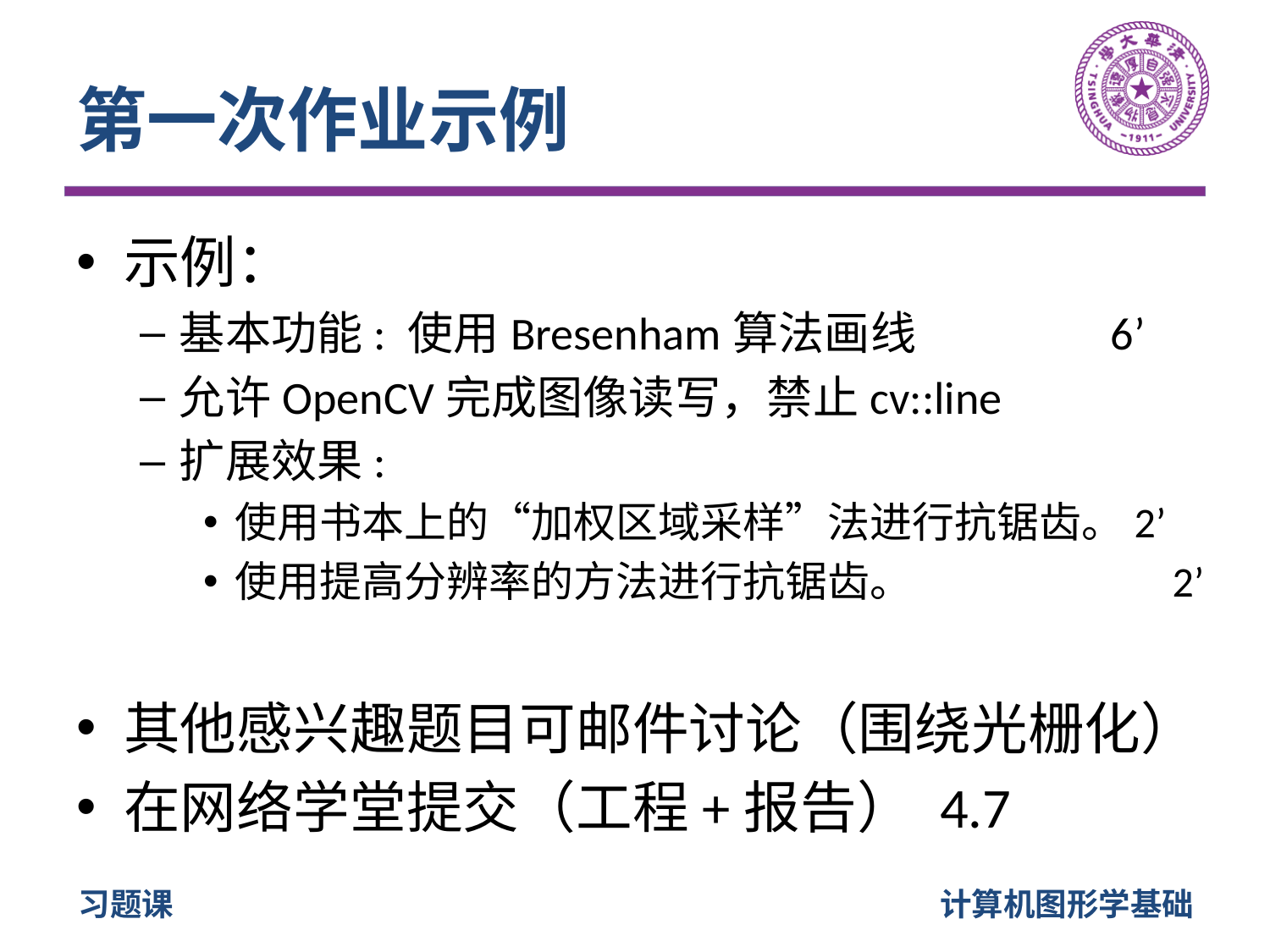

# 第一次作业示例
示例：
基本功能: 使用Bresenham算法画线		   6’
允许OpenCV完成图像读写，禁止cv::line
扩展效果:
使用书本上的“加权区域采样”法进行抗锯齿。2’
使用提高分辨率的方法进行抗锯齿。		    2’

其他感兴趣题目可邮件讨论（围绕光栅化）
在网络学堂提交（工程+报告） 4.7